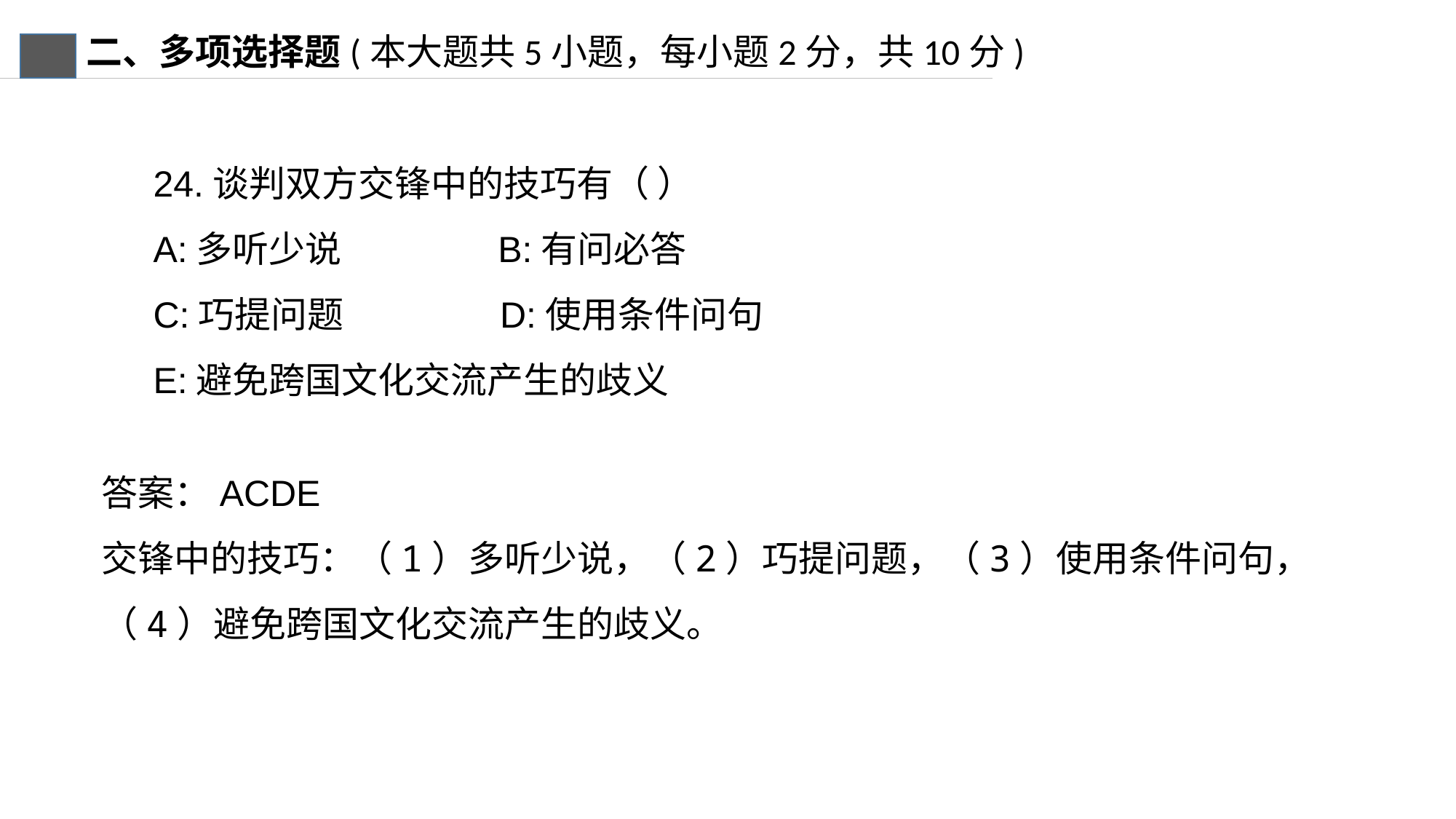

二、多项选择题(本大题共5小题，每小题2分，共10分)

24.谈判双方交锋中的技巧有（ ）
A:多听少说                  B:有问必答
C:巧提问题                  D:使用条件问句
E:避免跨国文化交流产生的歧义
答案：ACDE
交锋中的技巧：（1）多听少说，（2）巧提问题，（3）使用条件问句，（4）避免跨国文化交流产生的歧义。